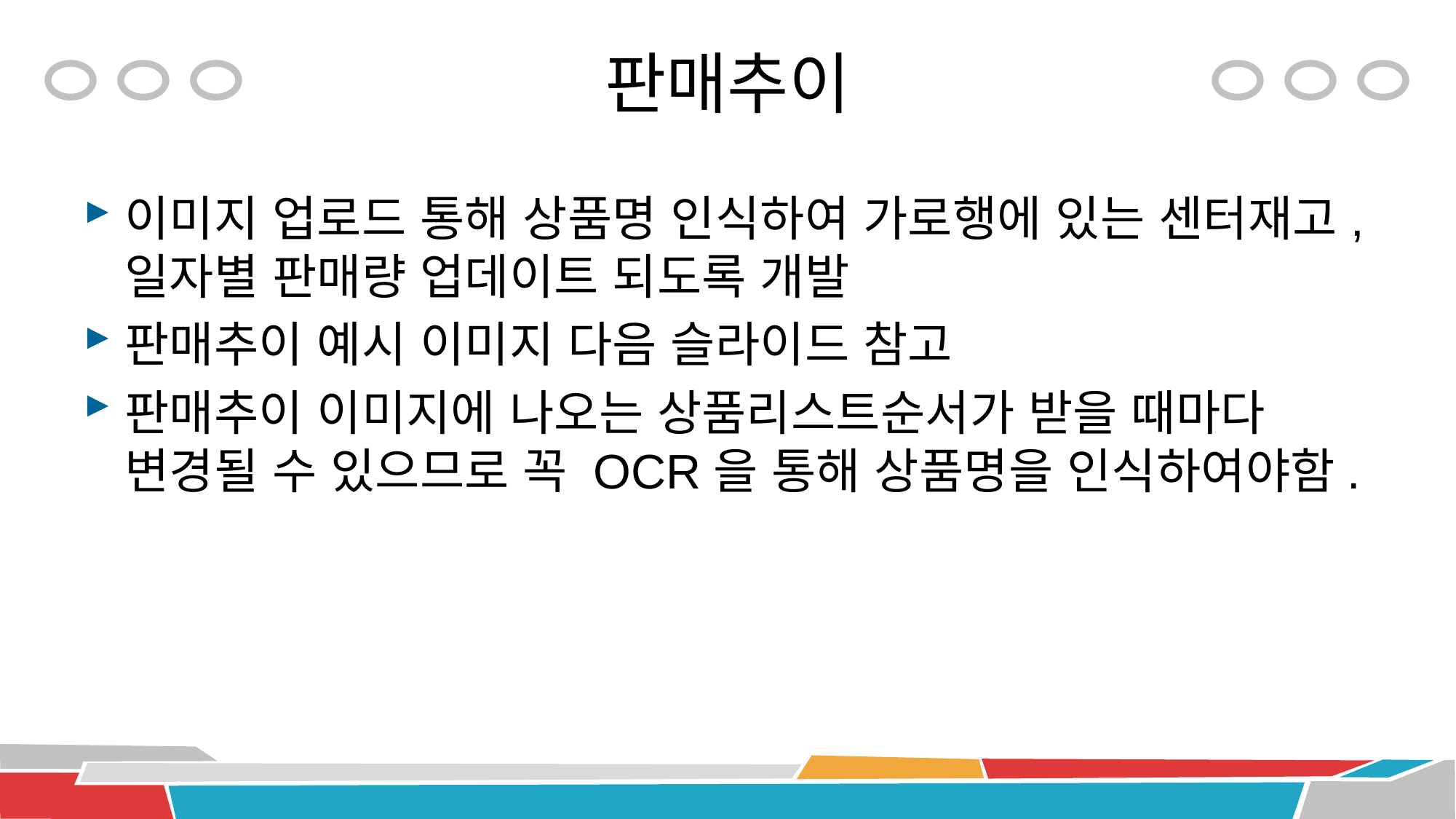

# 판매추이
이미지 업로드 통해 상품명 인식하여 가로행에 있는 센터재고, 일자별 판매량 업데이트 되도록 개발
판매추이 예시 이미지 다음 슬라이드 참고
판매추이 이미지에 나오는 상품리스트순서가 받을 때마다 변경될 수 있으므로 꼭 OCR을 통해 상품명을 인식하여야함.